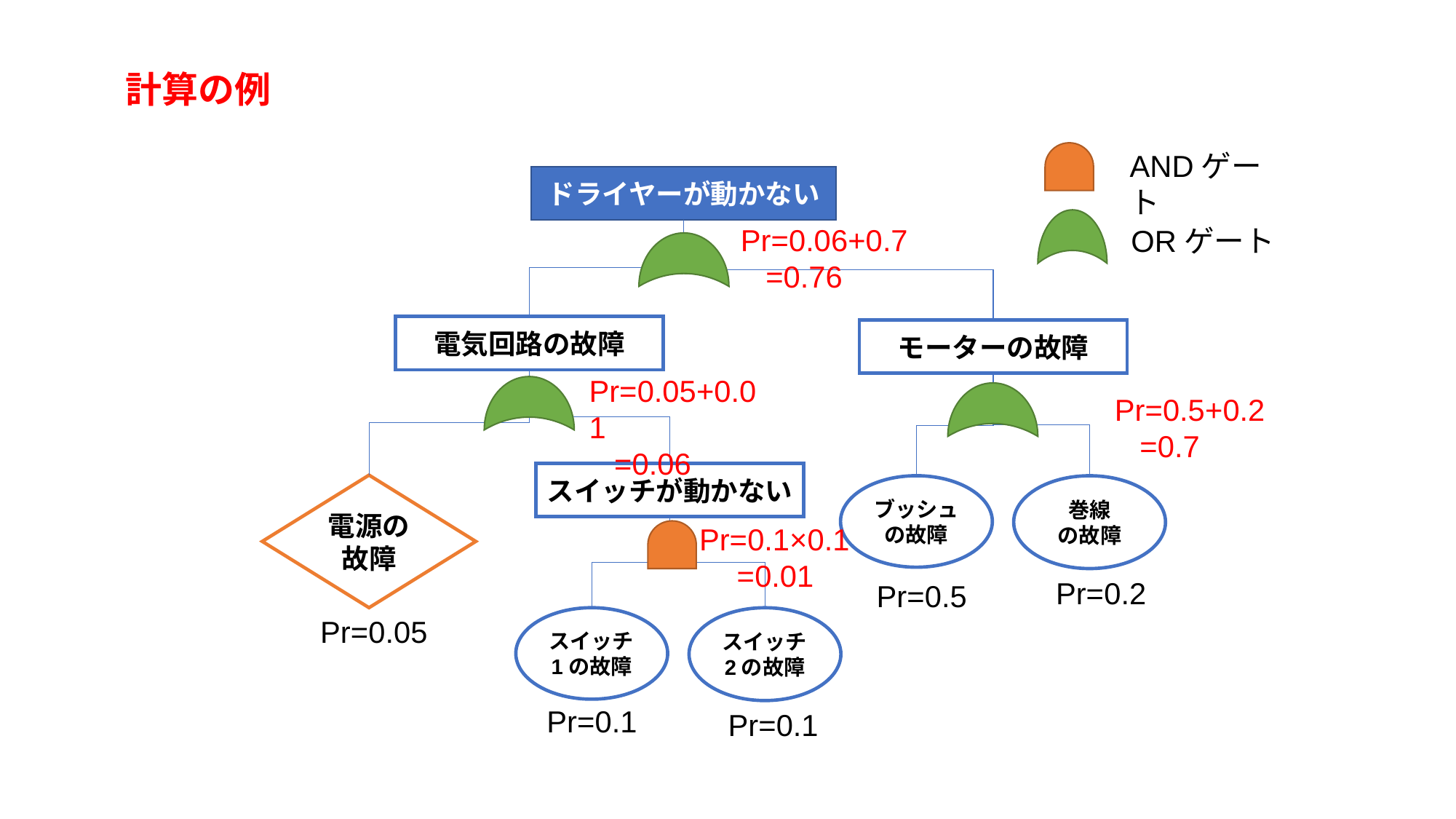

計算の例
ANDゲート

ドライヤーが動かない

Pr=0.06+0.7
   =0.76
ORゲート
電気回路の故障
モーターの故障

Pr=0.05+0.01
   =0.06
Pr=0.5+0.2
   =0.7
スイッチが動かない
電源の故障
ブッシュの故障
巻線
の故障
Pr=0.1×0.1
　=0.01

Pr=0.2
Pr=0.5
Pr=0.05
スイッチ1の故障
スイッチ2の故障
Pr=0.1
Pr=0.1